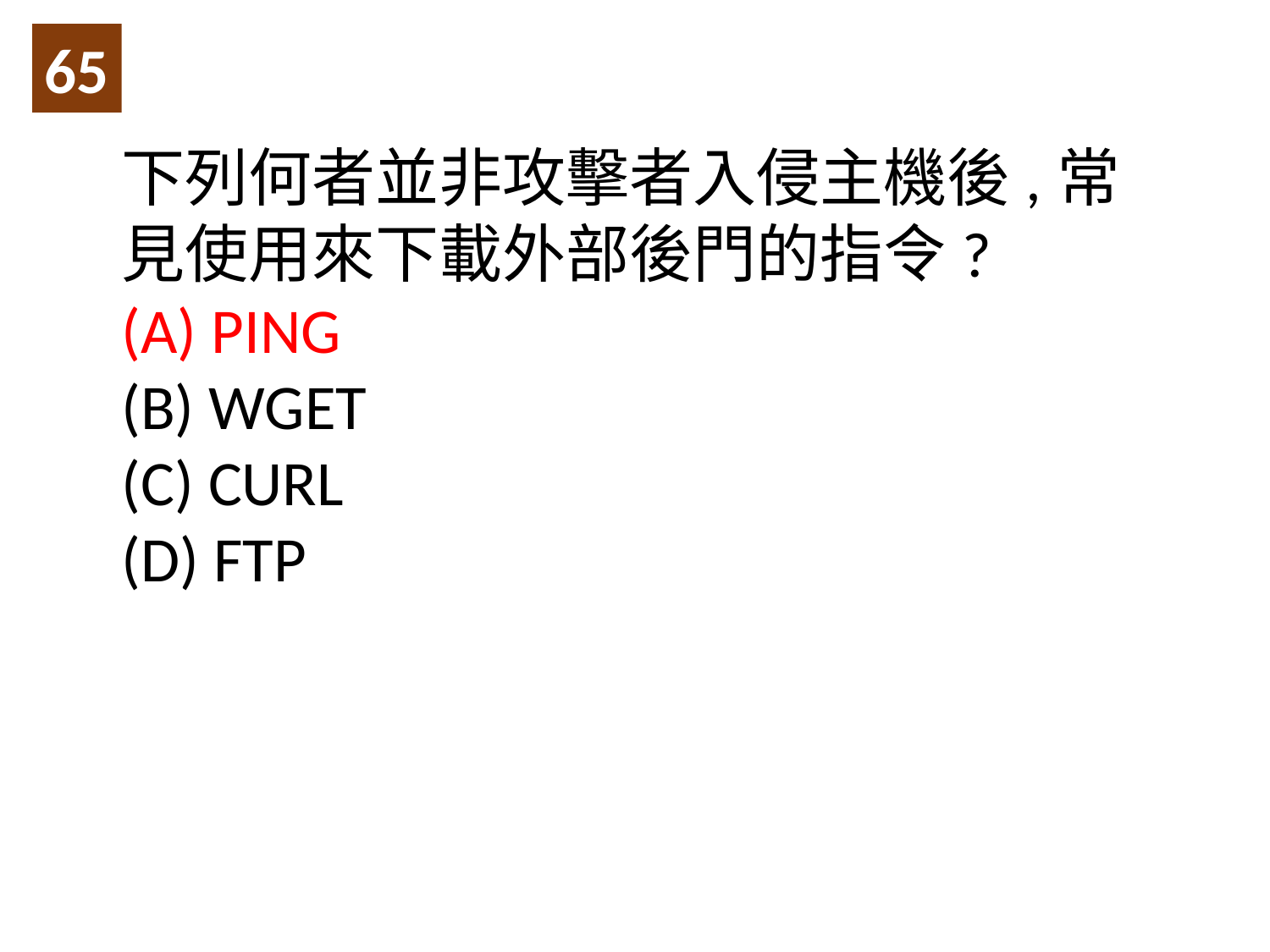

65
下列何者並非攻擊者入侵主機後,常見使用來下載外部後門的指令?
(A) PING
(B) WGET
(C) CURL
(D) FTP